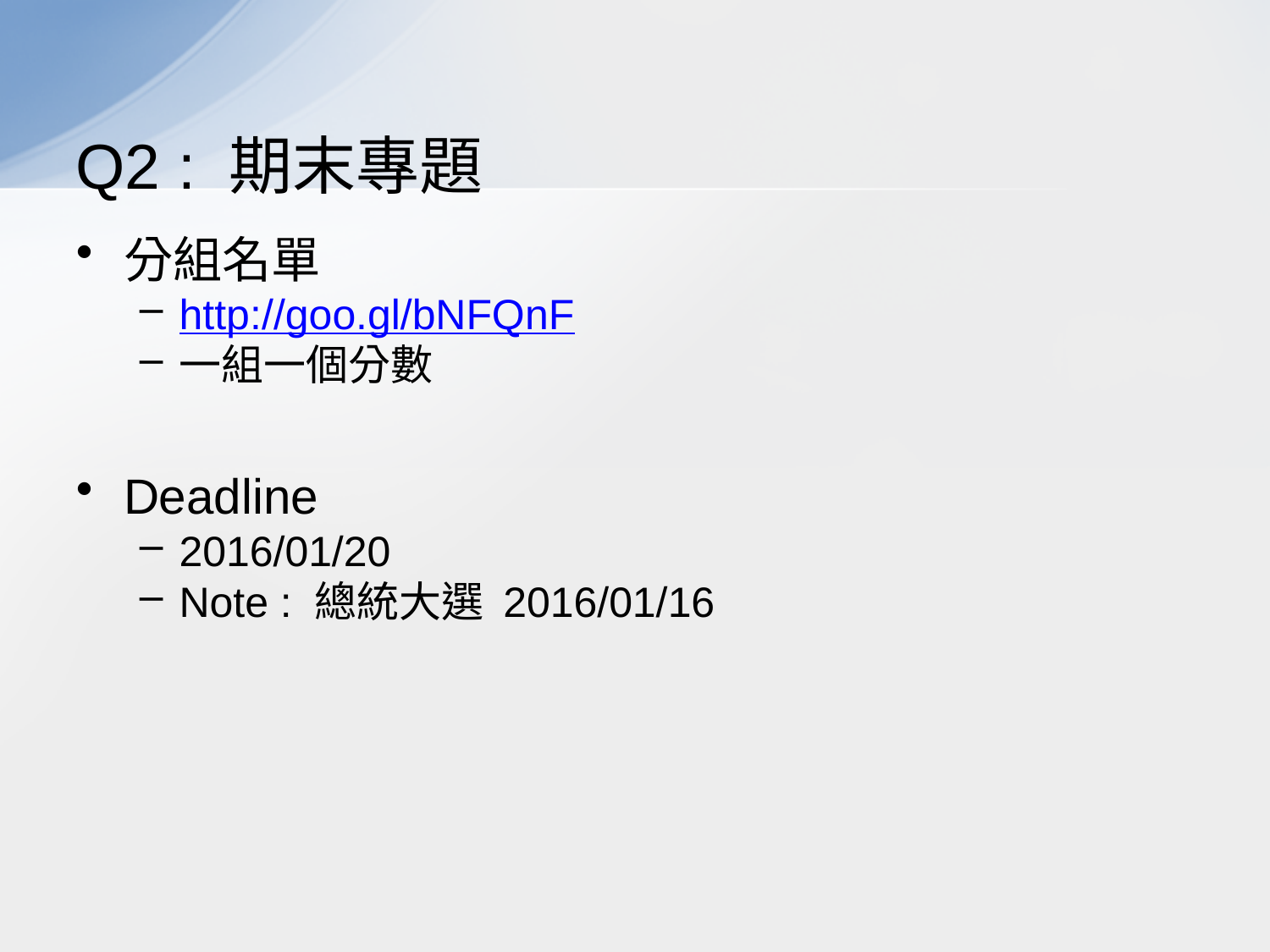

# Q2 : 期末專題
分組名單
http://goo.gl/bNFQnF
一組一個分數

Deadline
2016/01/20
Note : 總統大選 2016/01/16